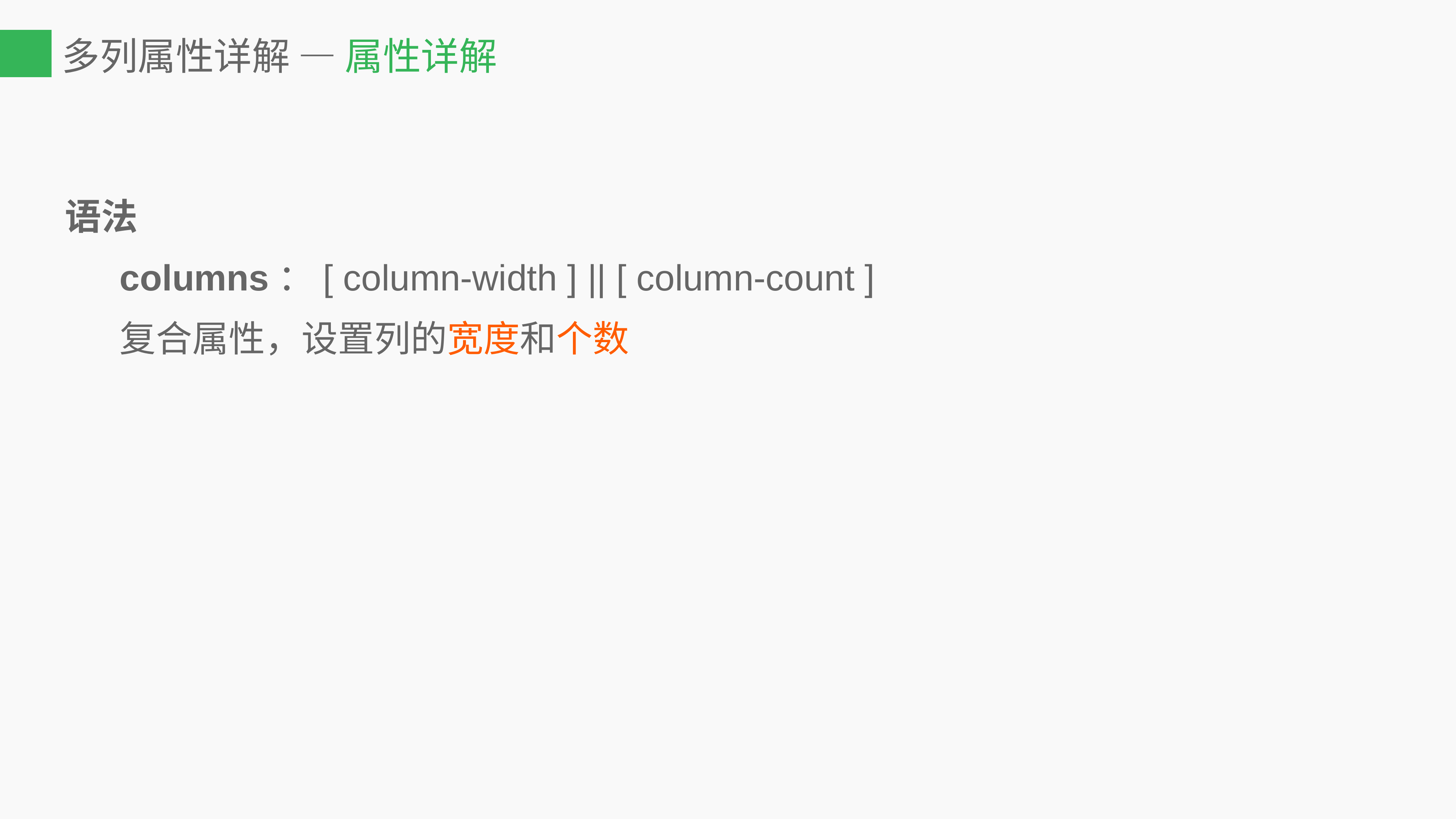

# 多列属性详解 — 属性详解
语法
	columns：[ column-width ] || [ column-count ]
	复合属性，设置列的宽度和个数